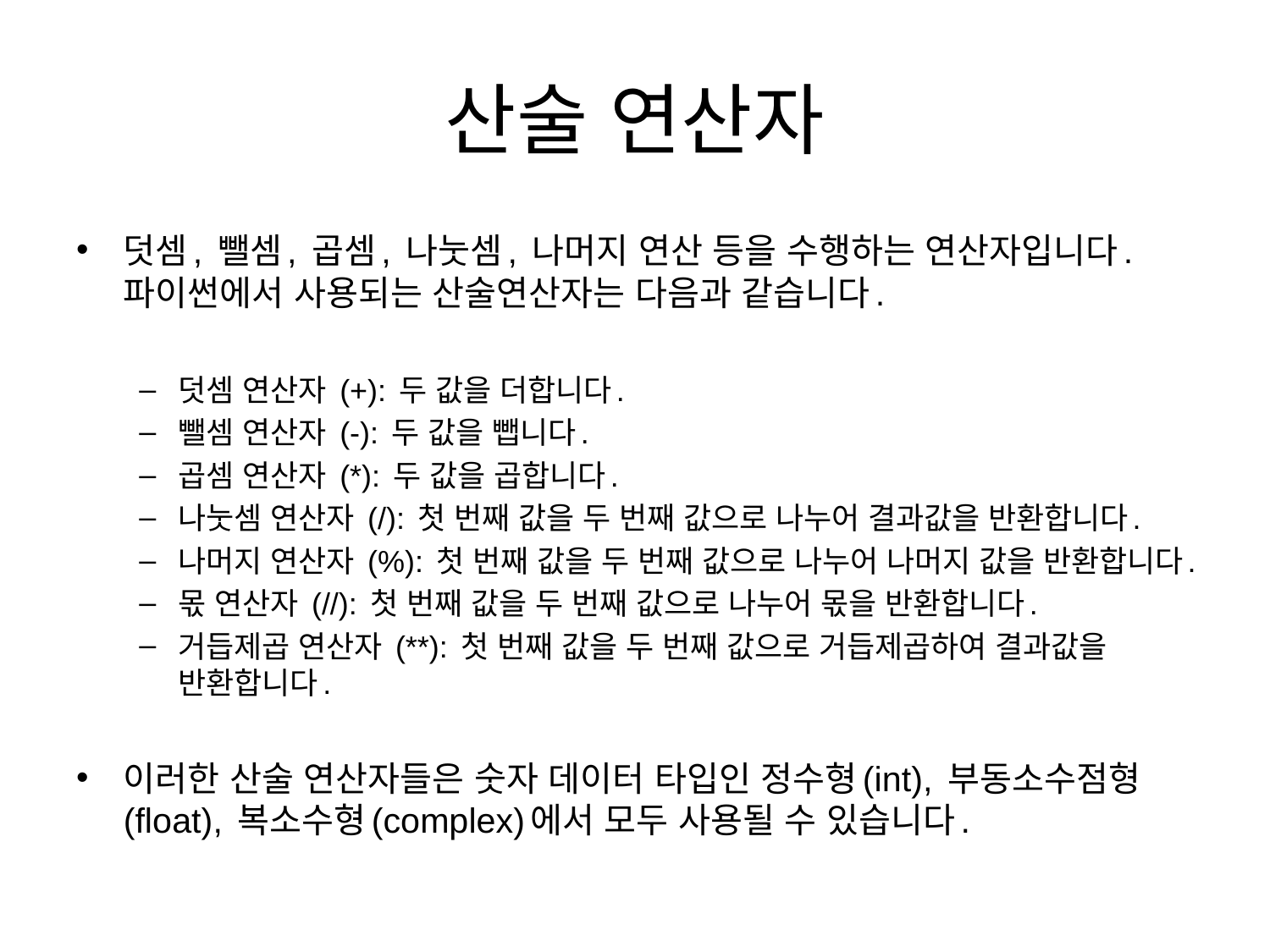

# 산술 연산자
덧셈, 뺄셈, 곱셈, 나눗셈, 나머지 연산 등을 수행하는 연산자입니다. 파이썬에서 사용되는 산술연산자는 다음과 같습니다.

덧셈 연산자 (+): 두 값을 더합니다.
뺄셈 연산자 (-): 두 값을 뺍니다.
곱셈 연산자 (*): 두 값을 곱합니다.
나눗셈 연산자 (/): 첫 번째 값을 두 번째 값으로 나누어 결과값을 반환합니다.
나머지 연산자 (%): 첫 번째 값을 두 번째 값으로 나누어 나머지 값을 반환합니다.
몫 연산자 (//): 첫 번째 값을 두 번째 값으로 나누어 몫을 반환합니다.
거듭제곱 연산자 (**): 첫 번째 값을 두 번째 값으로 거듭제곱하여 결과값을 반환합니다.

이러한 산술 연산자들은 숫자 데이터 타입인 정수형(int), 부동소수점형(float), 복소수형(complex)에서 모두 사용될 수 있습니다.